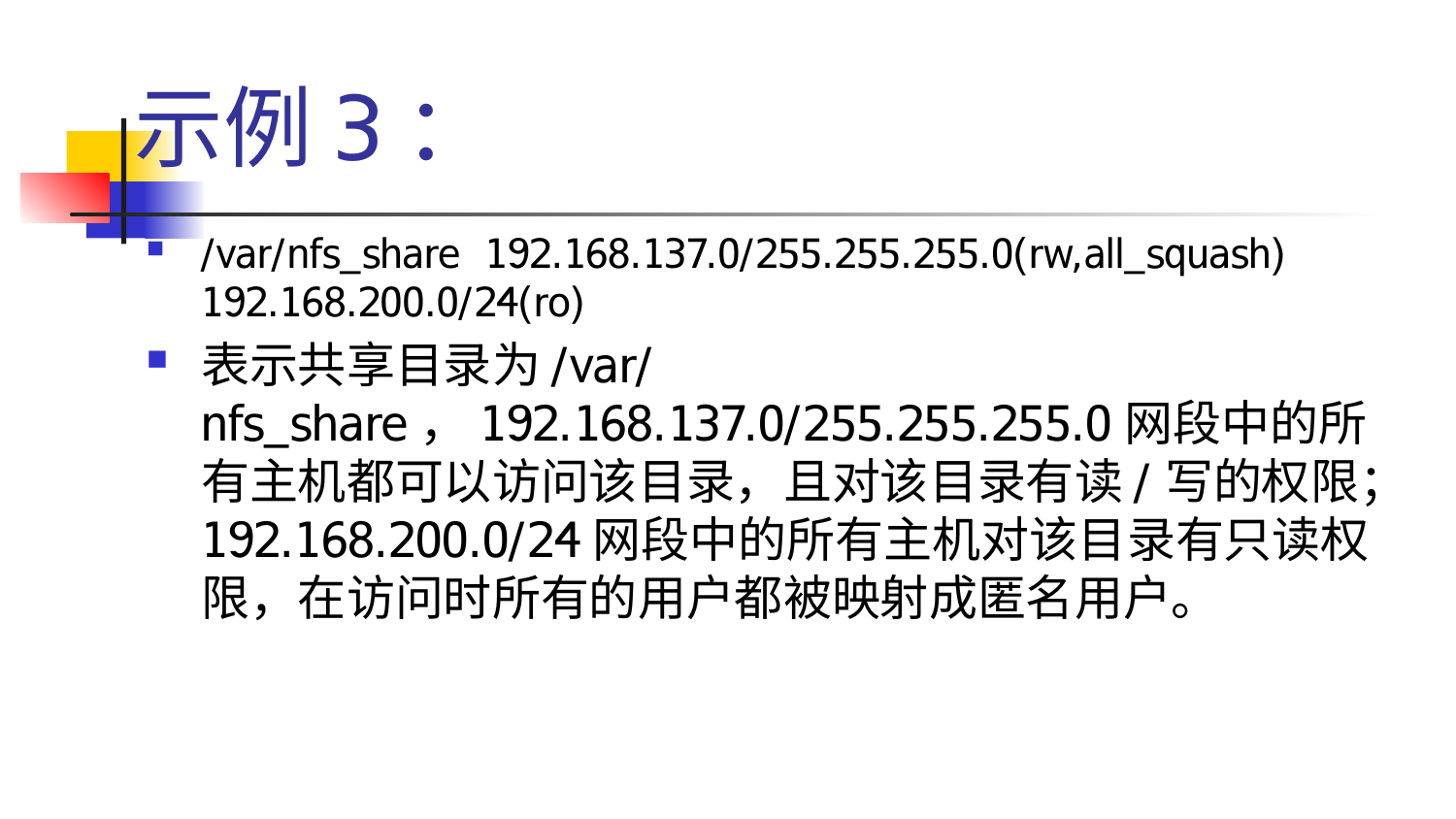

# 示例3：
/var/nfs_share  192.168.137.0/255.255.255.0(rw,all_squash)  192.168.200.0/24(ro)
表示共享目录为/var/nfs_share，192.168.137.0/255.255.255.0网段中的所有主机都可以访问该目录，且对该目录有读/写的权限；192.168.200.0/24网段中的所有主机对该目录有只读权限，在访问时所有的用户都被映射成匿名用户。